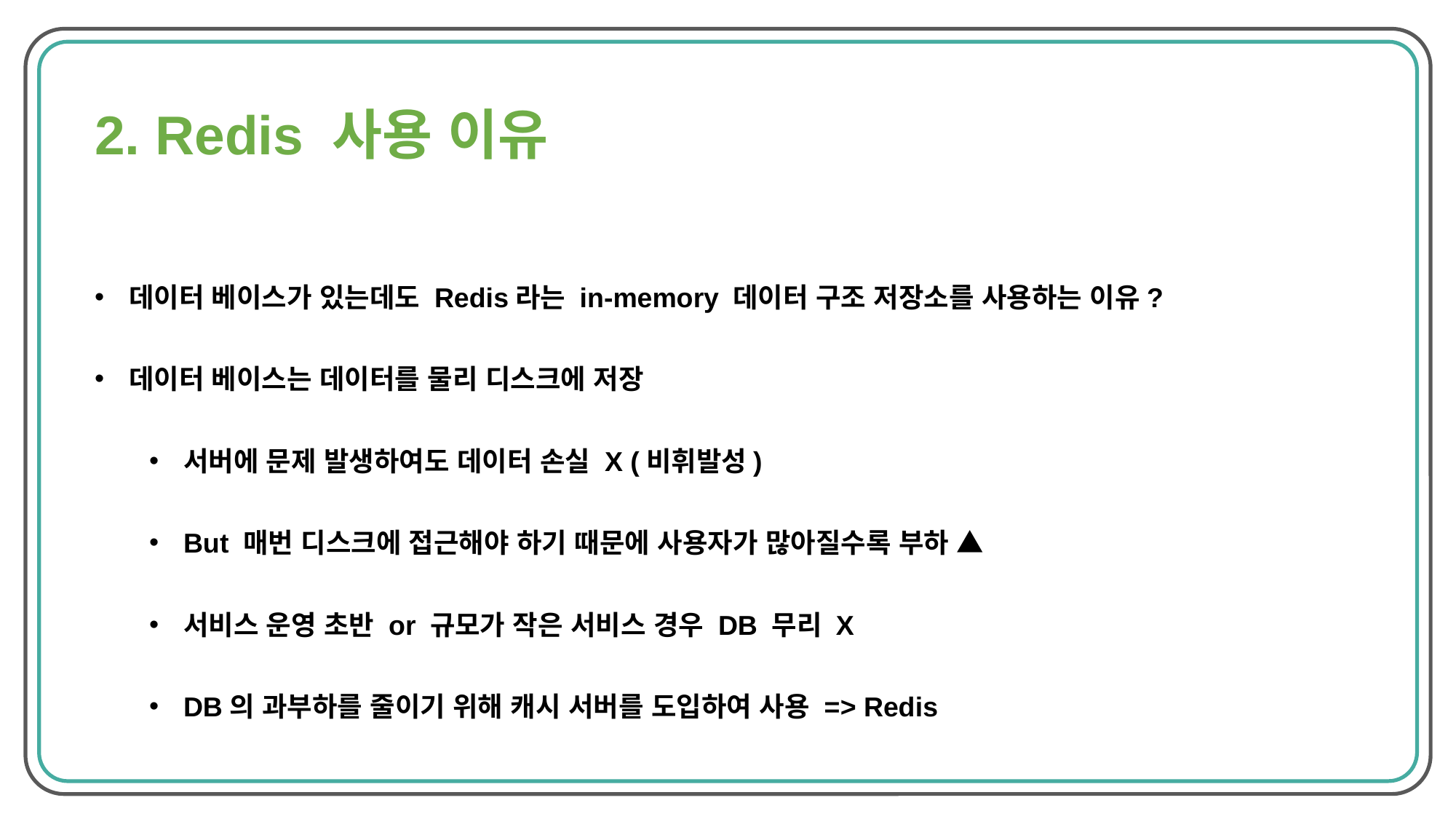

2. Redis 사용 이유
데이터 베이스가 있는데도 Redis라는 in-memory 데이터 구조 저장소를 사용하는 이유?
데이터 베이스는 데이터를 물리 디스크에 저장
서버에 문제 발생하여도 데이터 손실 X (비휘발성)
But 매번 디스크에 접근해야 하기 때문에 사용자가 많아질수록 부하 ▲
서비스 운영 초반 or 규모가 작은 서비스 경우 DB 무리 X
DB의 과부하를 줄이기 위해 캐시 서버를 도입하여 사용 => Redis